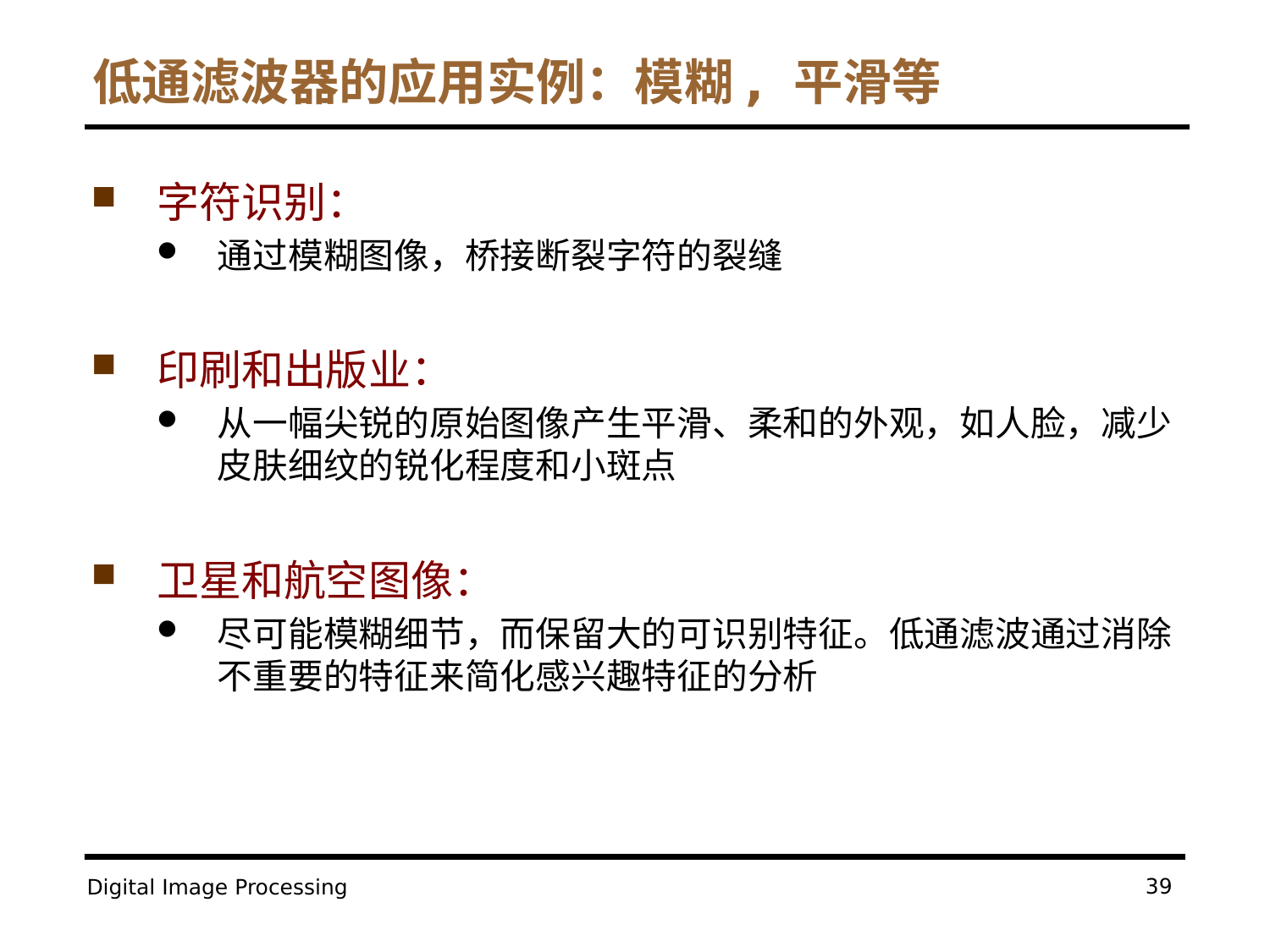

# 低通滤波器的应用实例：模糊, 平滑等
字符识别：
通过模糊图像，桥接断裂字符的裂缝

印刷和出版业：
从一幅尖锐的原始图像产生平滑、柔和的外观，如人脸，减少皮肤细纹的锐化程度和小斑点

卫星和航空图像：
尽可能模糊细节，而保留大的可识别特征。低通滤波通过消除不重要的特征来简化感兴趣特征的分析

39
Digital Image Processing